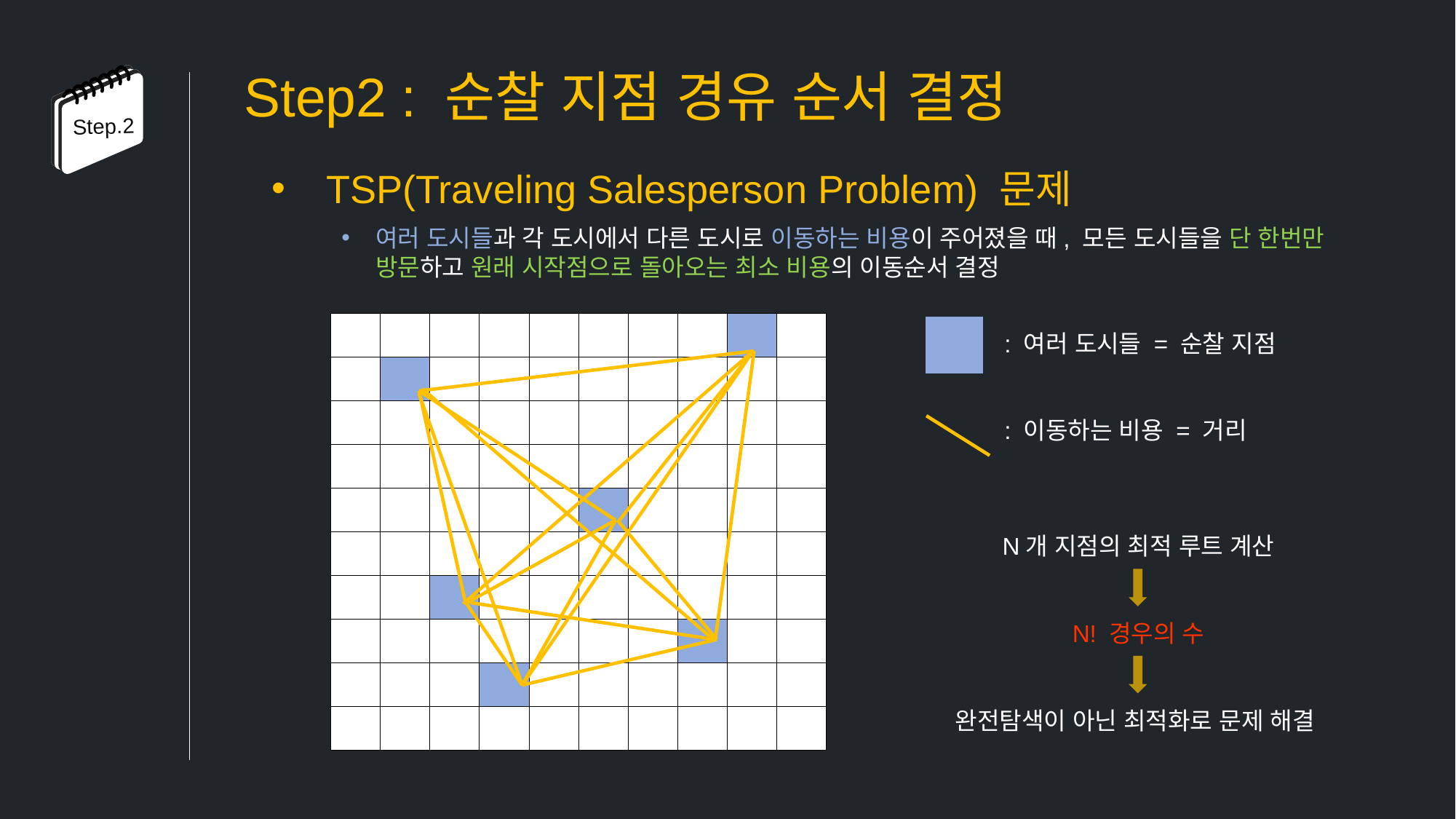

Step2 : 순찰 지점 경유 순서 결정

Step.2
TSP(Traveling Salesperson Problem) 문제
여러 도시들과 각 도시에서 다른 도시로 이동하는 비용이 주어졌을 때, 모든 도시들을 단 한번만 방문하고 원래 시작점으로 돌아오는 최소 비용의 이동순서 결정
|  |  |  |  |  |  |  |  |  |  |
| --- | --- | --- | --- | --- | --- | --- | --- | --- | --- |
|  |  |  |  |  |  |  |  |  |  |
|  |  |  |  |  |  |  |  |  |  |
|  |  |  |  |  |  |  |  |  |  |
|  |  |  |  |  |  |  |  |  |  |
|  |  |  |  |  |  |  |  |  |  |
|  |  |  |  |  |  |  |  |  |  |
|  |  |  |  |  |  |  |  |  |  |
|  |  |  |  |  |  |  |  |  |  |
|  |  |  |  |  |  |  |  |  |  |

: 여러 도시들 = 순찰 지점

: 이동하는 비용 = 거리
N개 지점의 최적 루트 계산

N! 경우의 수

완전탐색이 아닌 최적화로 문제 해결